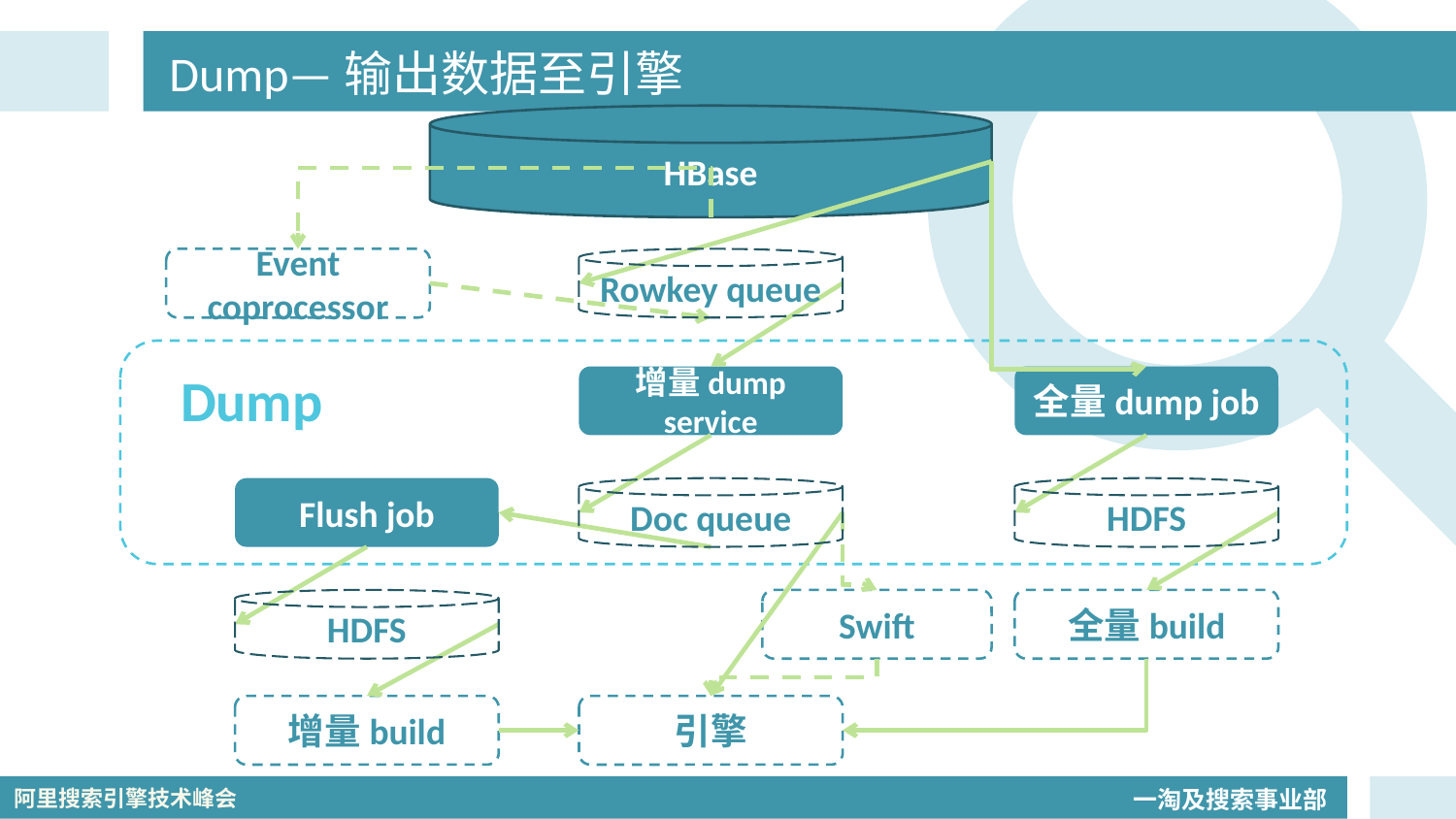

# Dump—输出数据至引擎
HBase
Event coprocessor
Rowkey queue

Dump
增量dump service
全量dump job
Flush job
Doc queue
HDFS
HDFS
Swift
全量build
增量build
引擎